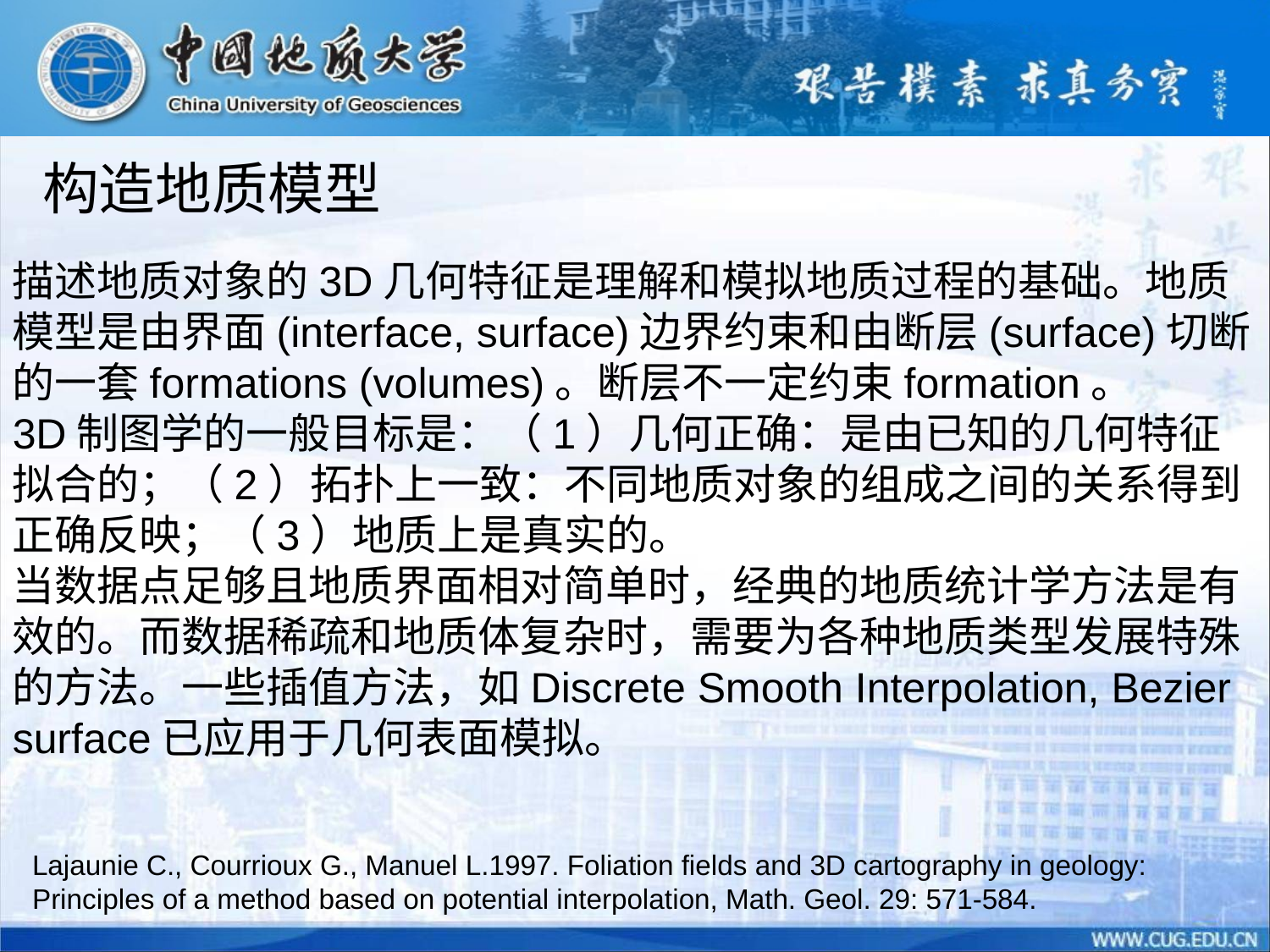

构造地质模型
描述地质对象的3D几何特征是理解和模拟地质过程的基础。地质模型是由界面(interface, surface)边界约束和由断层(surface)切断的一套formations (volumes)。断层不一定约束formation。
3D制图学的一般目标是：（1）几何正确：是由已知的几何特征拟合的；（2）拓扑上一致：不同地质对象的组成之间的关系得到正确反映；（3）地质上是真实的。
当数据点足够且地质界面相对简单时，经典的地质统计学方法是有效的。而数据稀疏和地质体复杂时，需要为各种地质类型发展特殊的方法。一些插值方法，如Discrete Smooth Interpolation, Bezier surface已应用于几何表面模拟。
Lajaunie C., Courrioux G., Manuel L.1997. Foliation fields and 3D cartography in geology: Principles of a method based on potential interpolation, Math. Geol. 29: 571-584.